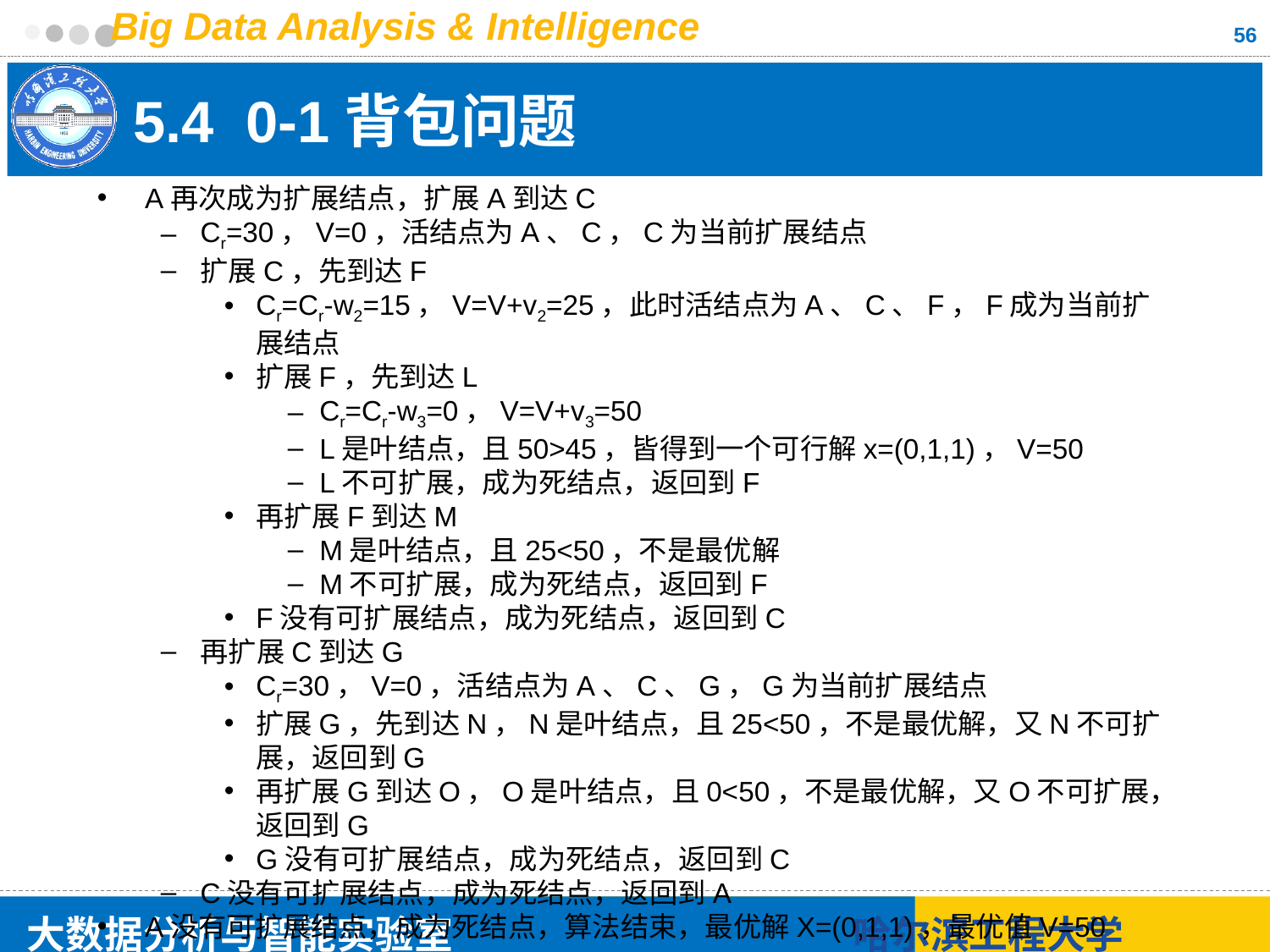

56
# 5.4  0-1背包问题
A再次成为扩展结点，扩展A到达C
Cr=30，V=0，活结点为A、C，C为当前扩展结点
扩展C，先到达F
Cr=Cr-w2=15，V=V+v2=25，此时活结点为A、C、F，F成为当前扩展结点
扩展F，先到达L
Cr=Cr-w3=0，V=V+v3=50
L是叶结点，且50>45，皆得到一个可行解x=(0,1,1)，V=50
L不可扩展，成为死结点，返回到F
再扩展F到达M
M是叶结点，且25<50，不是最优解
M不可扩展，成为死结点，返回到F
F没有可扩展结点，成为死结点，返回到C
再扩展C到达G
Cr=30，V=0，活结点为A、C、G，G为当前扩展结点
扩展G，先到达N，N是叶结点，且25<50，不是最优解，又N不可扩展，返回到G
再扩展G到达O，O是叶结点，且0<50，不是最优解，又O不可扩展，返回到G
G没有可扩展结点，成为死结点，返回到C
C没有可扩展结点，成为死结点，返回到A
A没有可扩展结点，成为死结点，算法结束，最优解X=(0,1,1)，最优值V=50